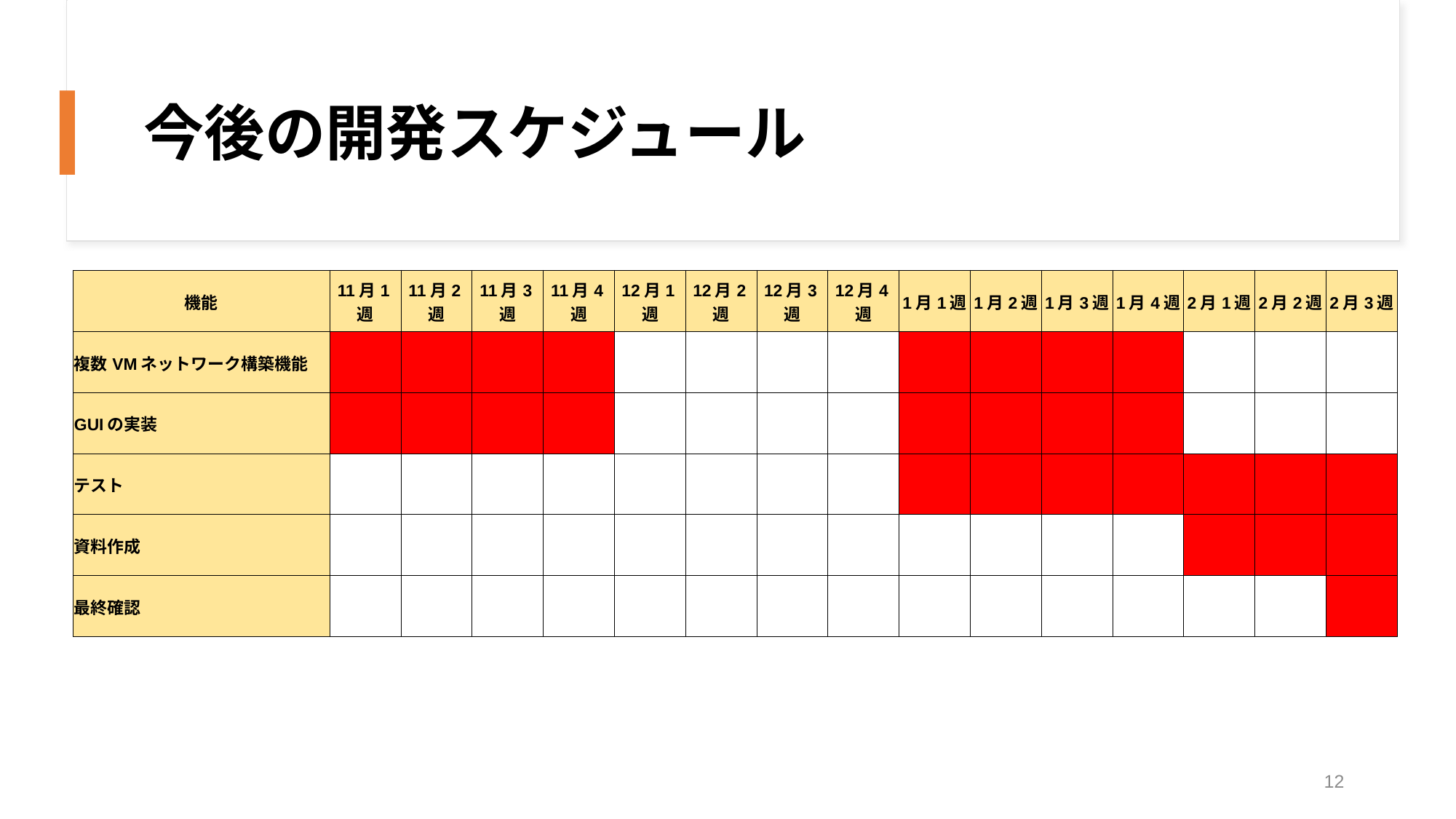

# 今後の開発スケジュール

| 機能 | 11月1週 | 11月2週 | 11月3週 | 11月4週 | 12月1週 | 12月2週 | 12月3週 | 12月4週 | 1月1週 | 1月2週 | 1月3週 | 1月4週 | 2月1週 | 2月2週 | 2月3週 |
| --- | --- | --- | --- | --- | --- | --- | --- | --- | --- | --- | --- | --- | --- | --- | --- |
| 複数VMネットワーク構築機能 |  |  |  |  |  |  |  |  |  |  |  |  |  |  |  |
| GUIの実装 |  |  |  |  |  |  |  |  |  |  |  |  |  |  |  |
| テスト |  |  |  |  |  |  |  |  |  |  |  |  |  |  |  |
| 資料作成 |  |  |  |  |  |  |  |  |  |  |  |  |  |  |  |
| 最終確認 |  |  |  |  |  |  |  |  |  |  |  |  |  |  |  |
12